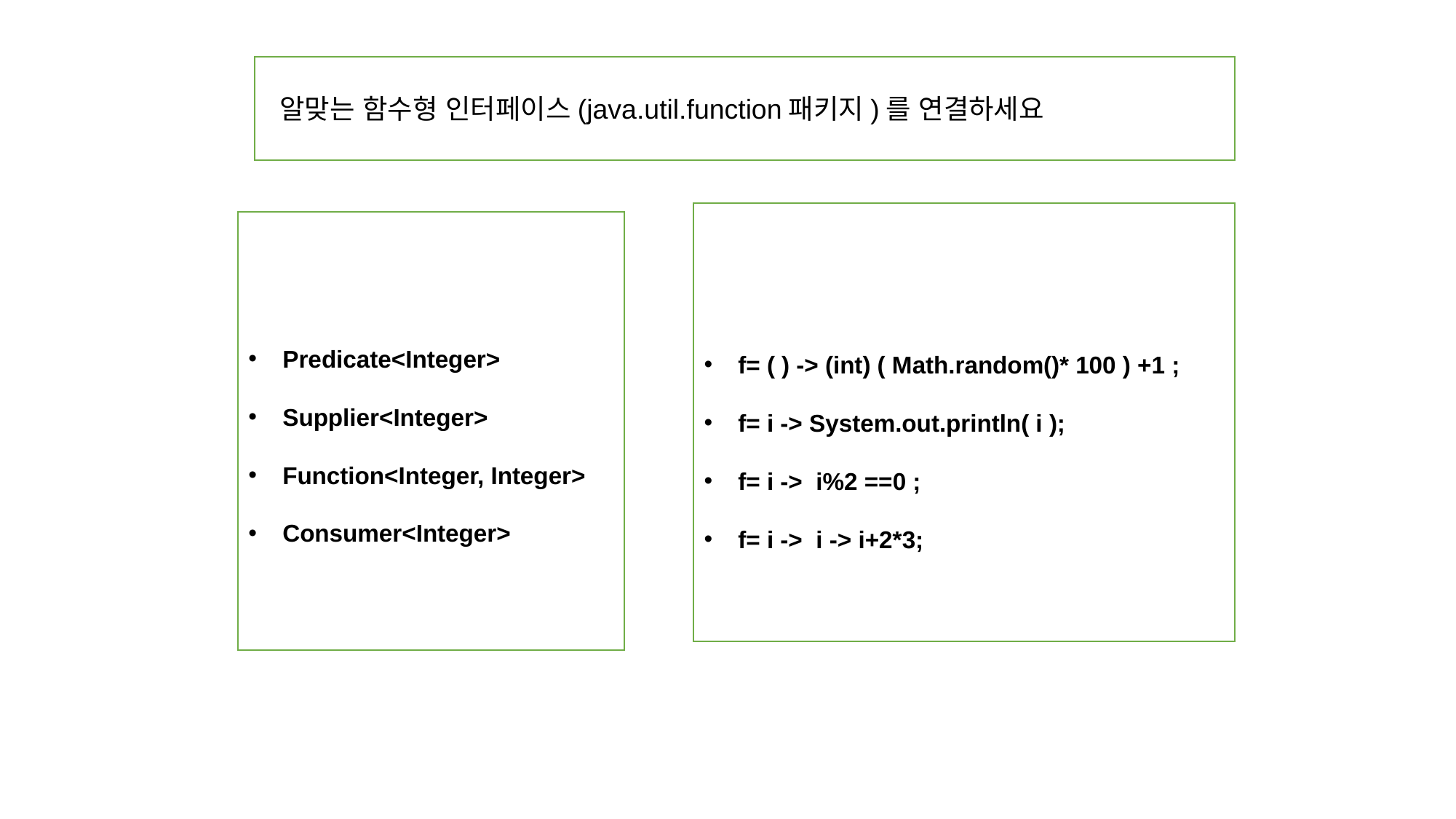

알맞는 함수형 인터페이스(java.util.function패키지)를 연결하세요

f= ( ) -> (int) ( Math.random()* 100 ) +1 ;

f= i -> System.out.println( i );

f= i ->  i%2 ==0 ;

f= i ->  i -> i+2*3;

Predicate<Integer>

Supplier<Integer>

Function<Integer, Integer>

Consumer<Integer>